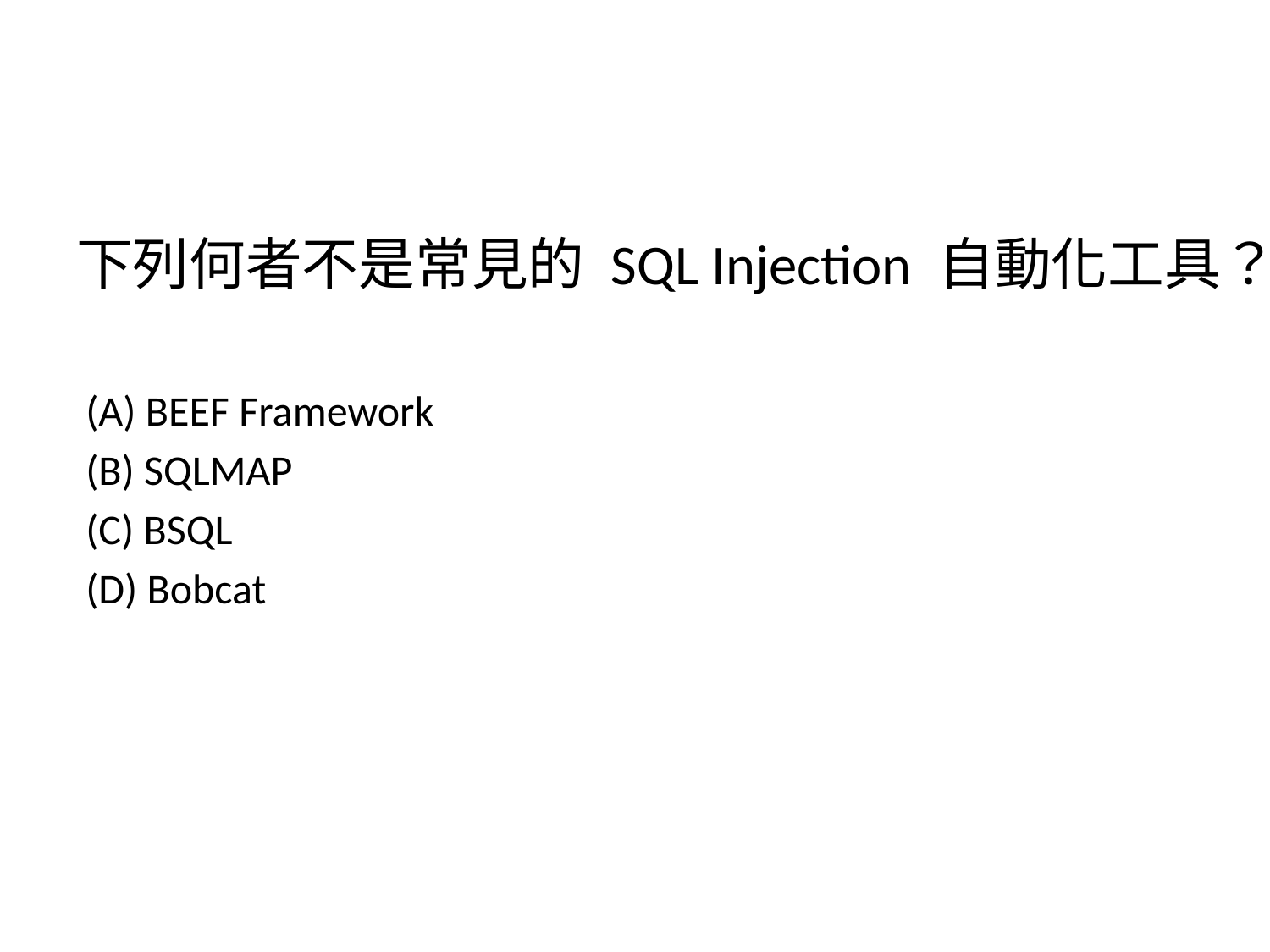

下列何者不是常見的 SQL Injection 自動化工具？

 (A) BEEF Framework
 (B) SQLMAP
 (C) BSQL
 (D) Bobcat